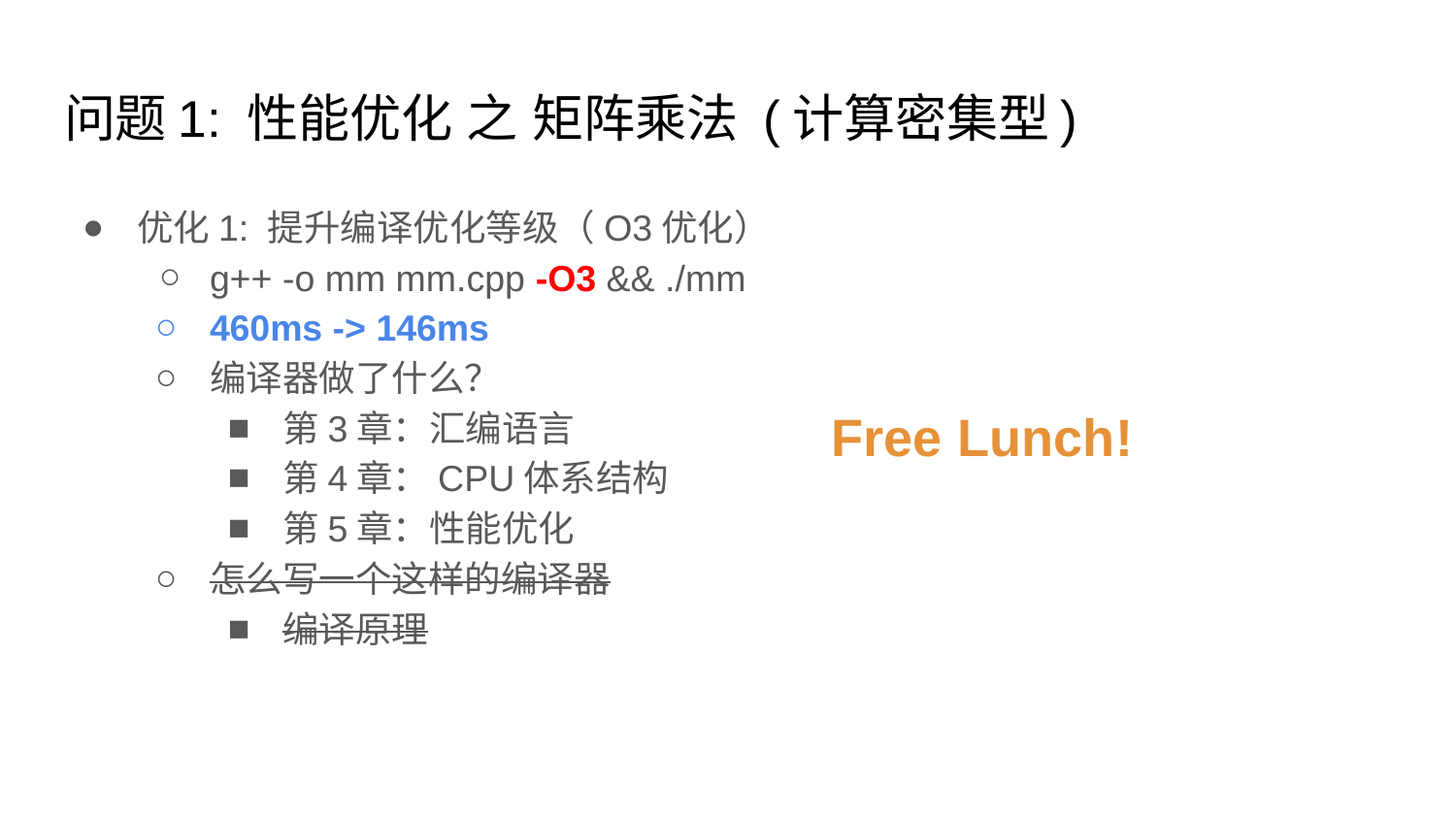

# 问题1: 性能优化 之 矩阵乘法 (计算密集型)
优化1: 提升编译优化等级（O3优化）
g++ -o mm mm.cpp -O3 && ./mm
460ms -> 146ms
编译器做了什么？
第3章：汇编语言
第4章：CPU体系结构
第5章：性能优化
怎么写一个这样的编译器
编译原理
Free Lunch!